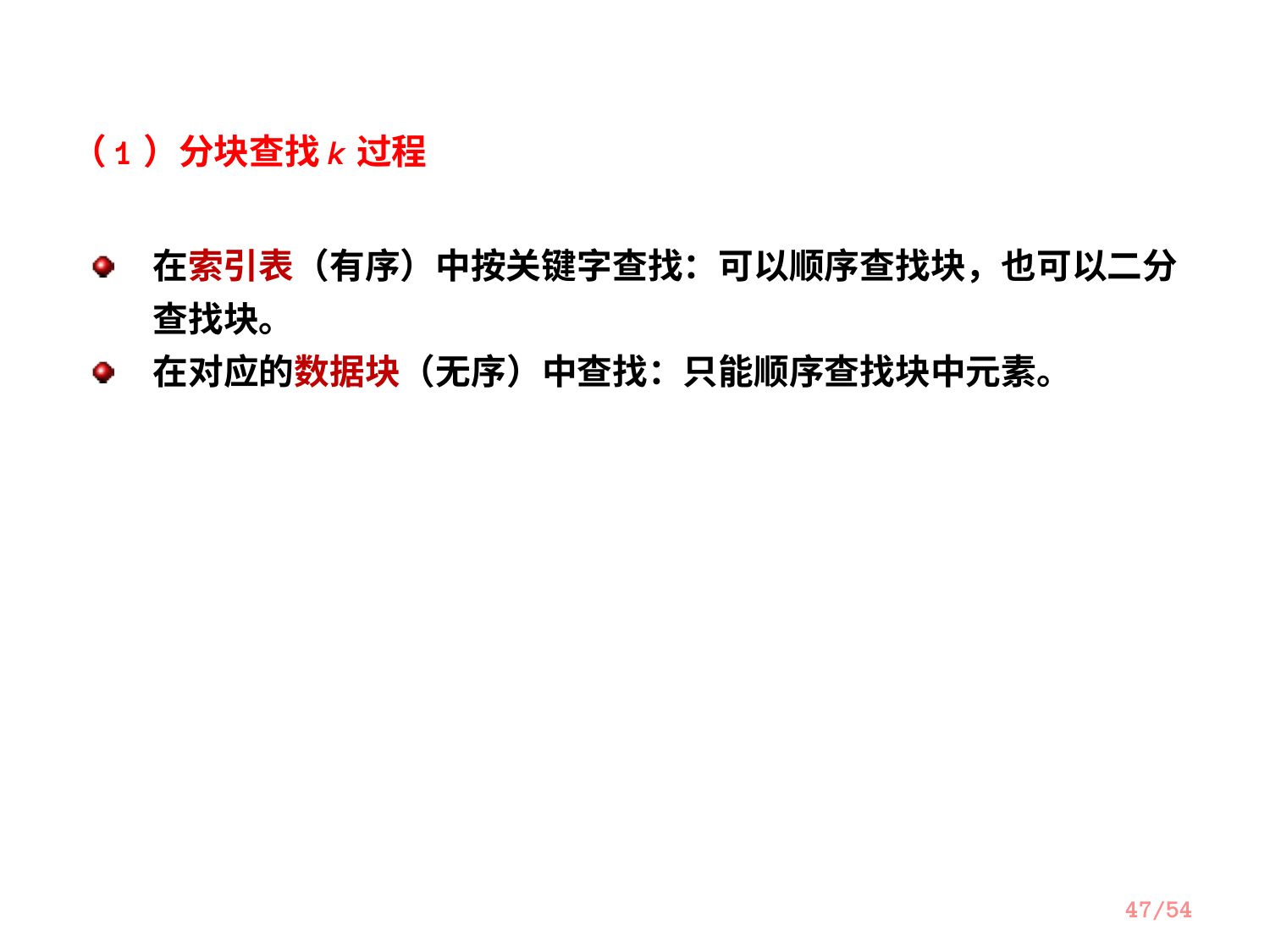

（1）分块查找k过程
在索引表（有序）中按关键字查找：可以顺序查找块，也可以二分查找块。
在对应的数据块（无序）中查找：只能顺序查找块中元素。
47/54